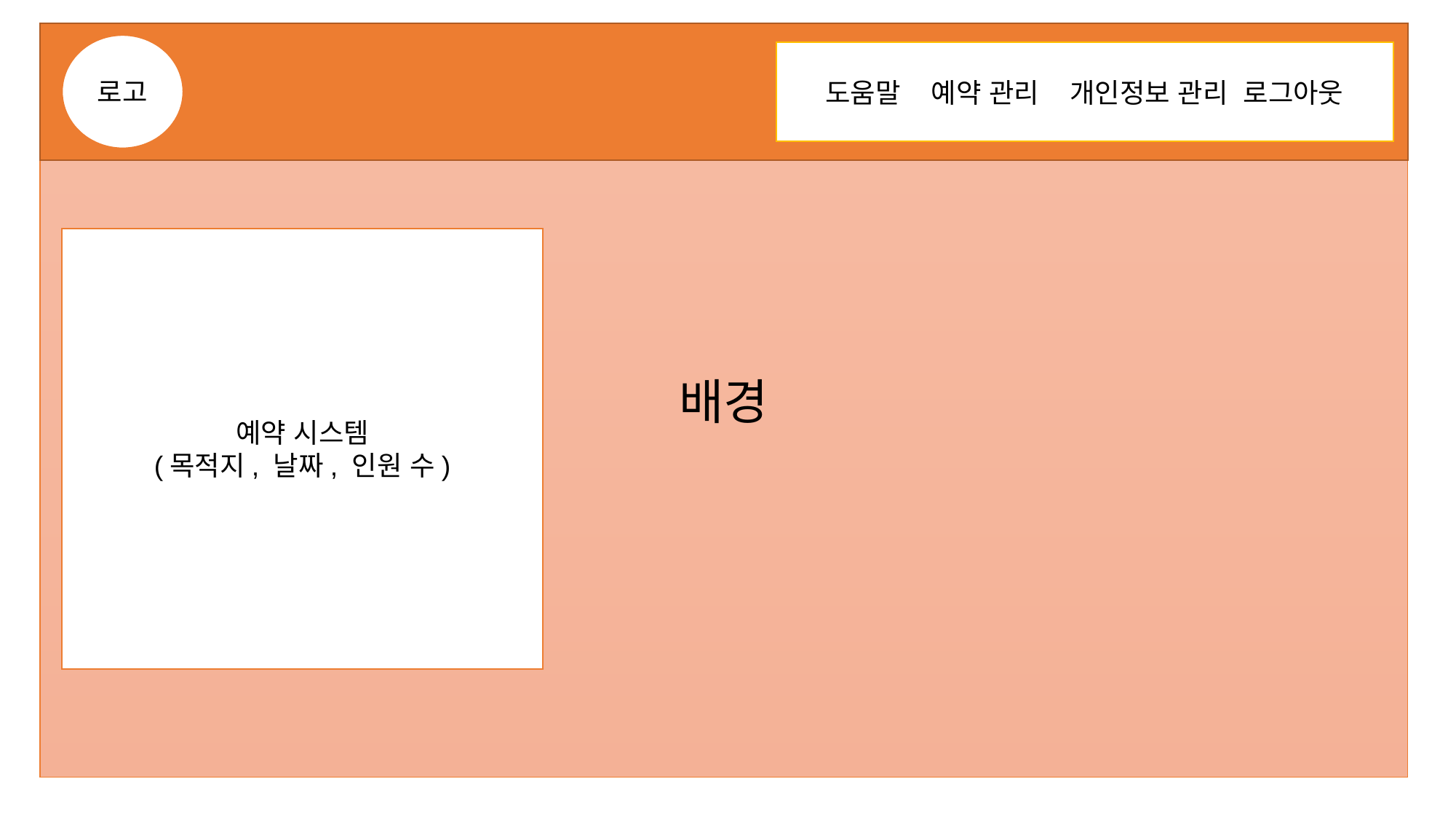

배경

로고
도움말    예약 관리    개인정보 관리  로그아웃
예약 시스템
(목적지, 날짜, 인원 수)